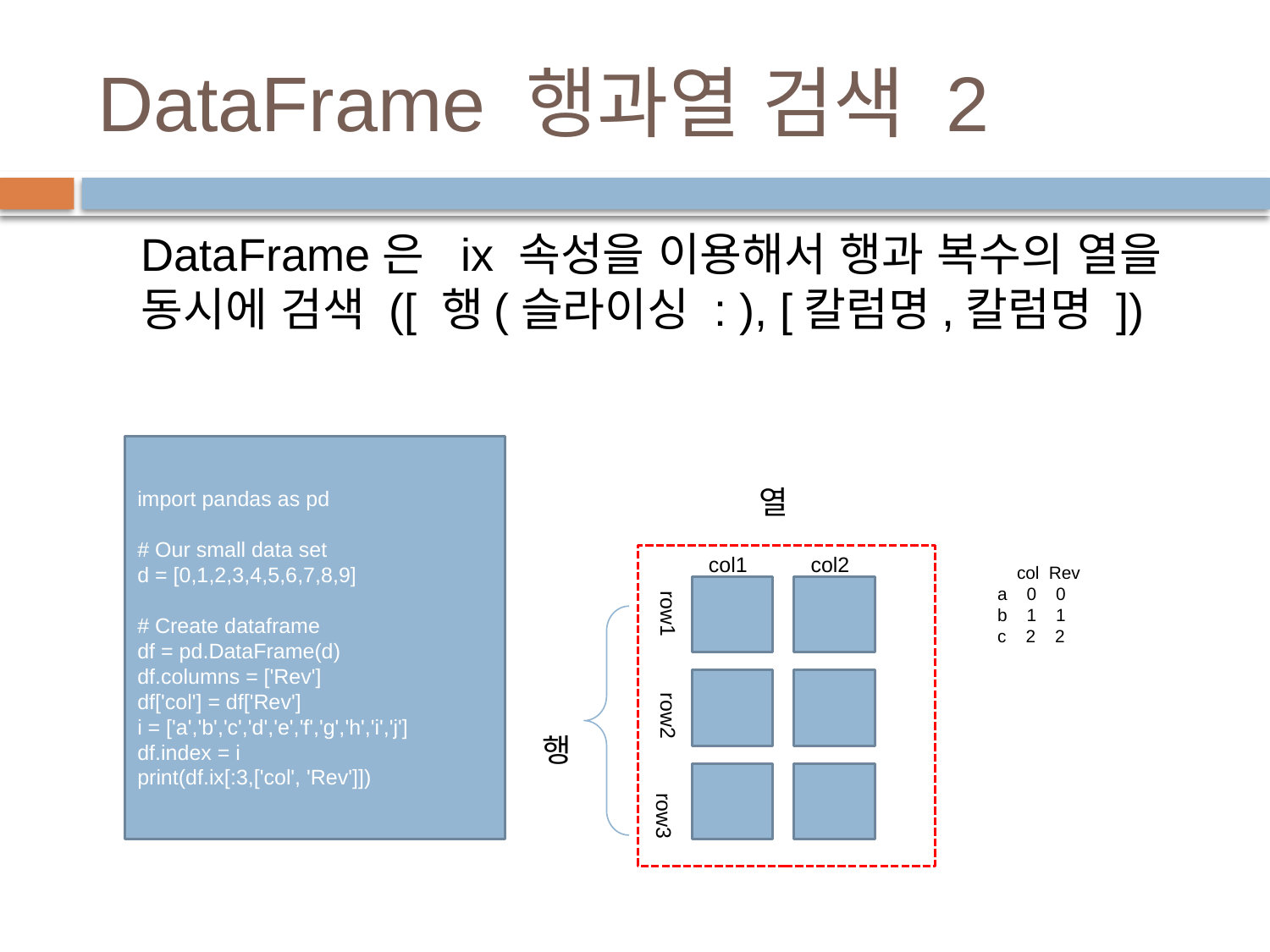

# DataFrame 행과열 검색 2
DataFrame은  ix 속성을 이용해서 행과 복수의 열을 동시에 검색 ([ 행(슬라이싱 : ), [칼럼명,칼럼명 ])
import pandas as pd

# Our small data set
d = [0,1,2,3,4,5,6,7,8,9]

# Create dataframe
df = pd.DataFrame(d)
df.columns = ['Rev']
df['col'] = df['Rev']
i = ['a','b','c','d','e','f','g','h','i','j']
df.index = i
print(df.ix[:3,['col', 'Rev']])
열
col1
col2

row1

row2
행

row3

    col  Rev
a    0    0
b    1    1
c    2    2